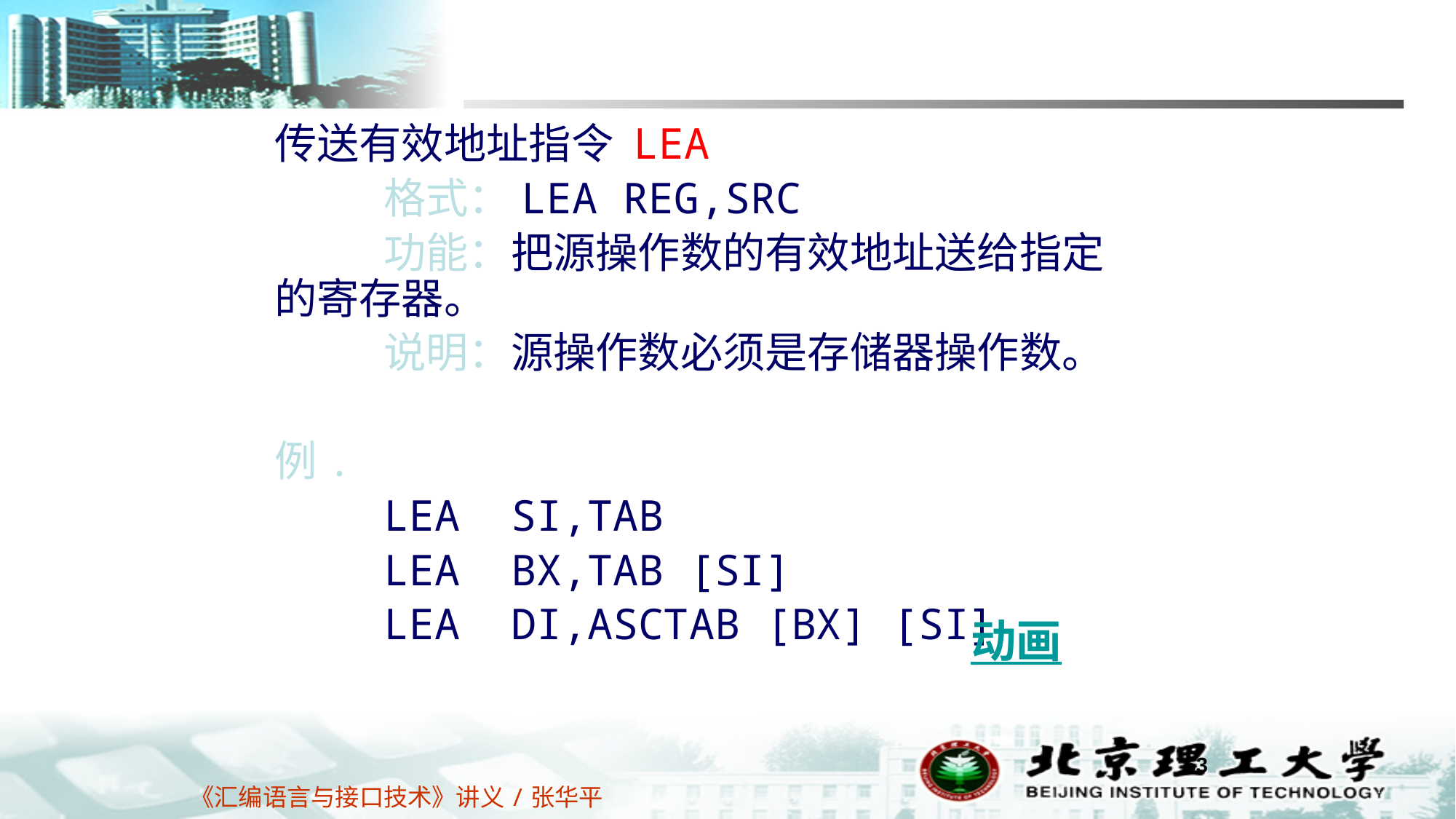

传送有效地址指令 LEA
   	格式：LEA REG,SRC
	功能：把源操作数的有效地址送给指定的寄存器。
    	说明：源操作数必须是存储器操作数。

例.
	LEA  SI,TAB
	LEA  BX,TAB [SI]
	LEA  DI,ASCTAB [BX] [SI]
动画
63